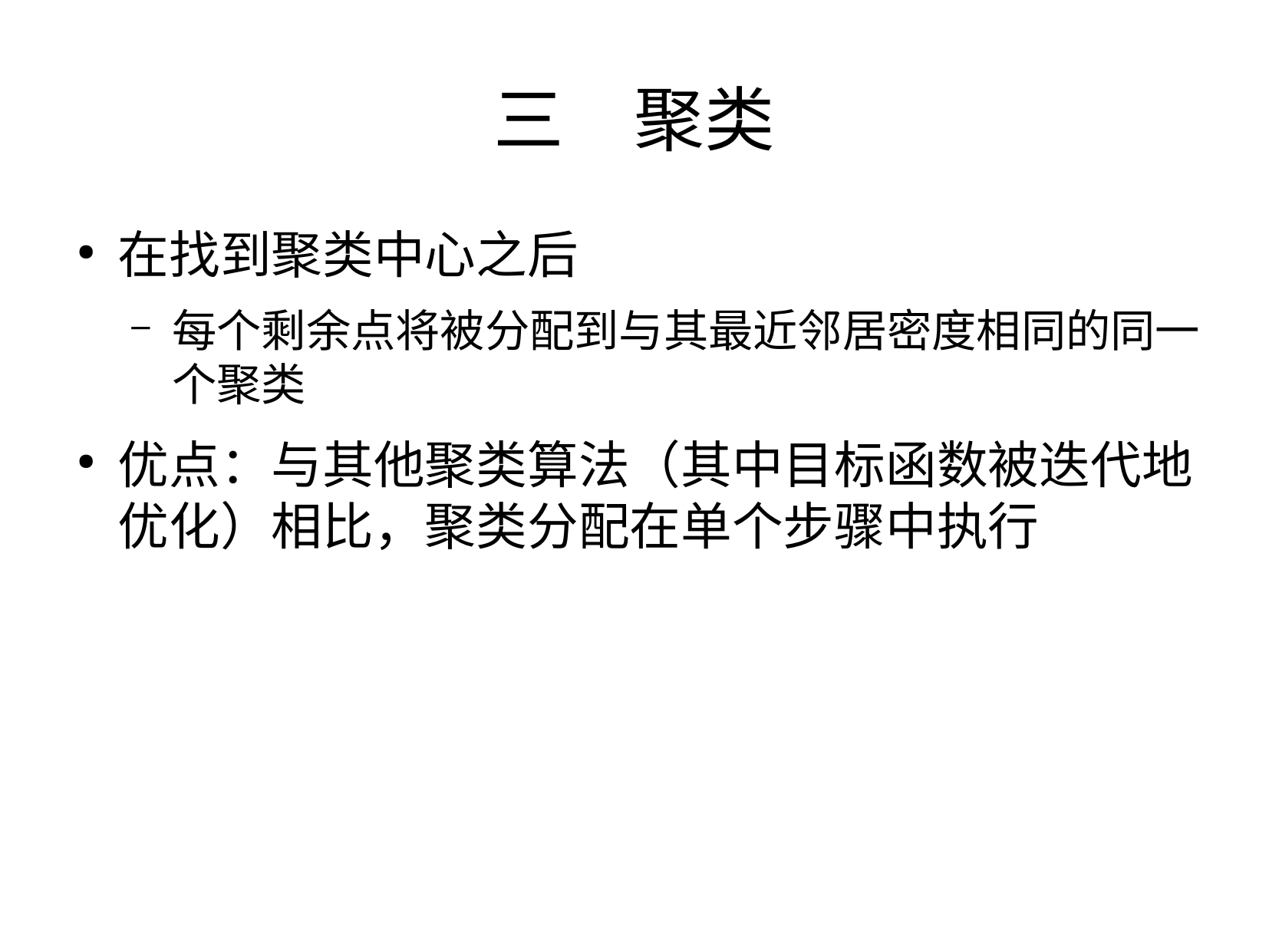

三　聚类
在找到聚类中心之后
每个剩余点将被分配到与其最近邻居密度相同的同一个聚类
优点：与其他聚类算法（其中目标函数被迭代地优化）相比，聚类分配在单个步骤中执行